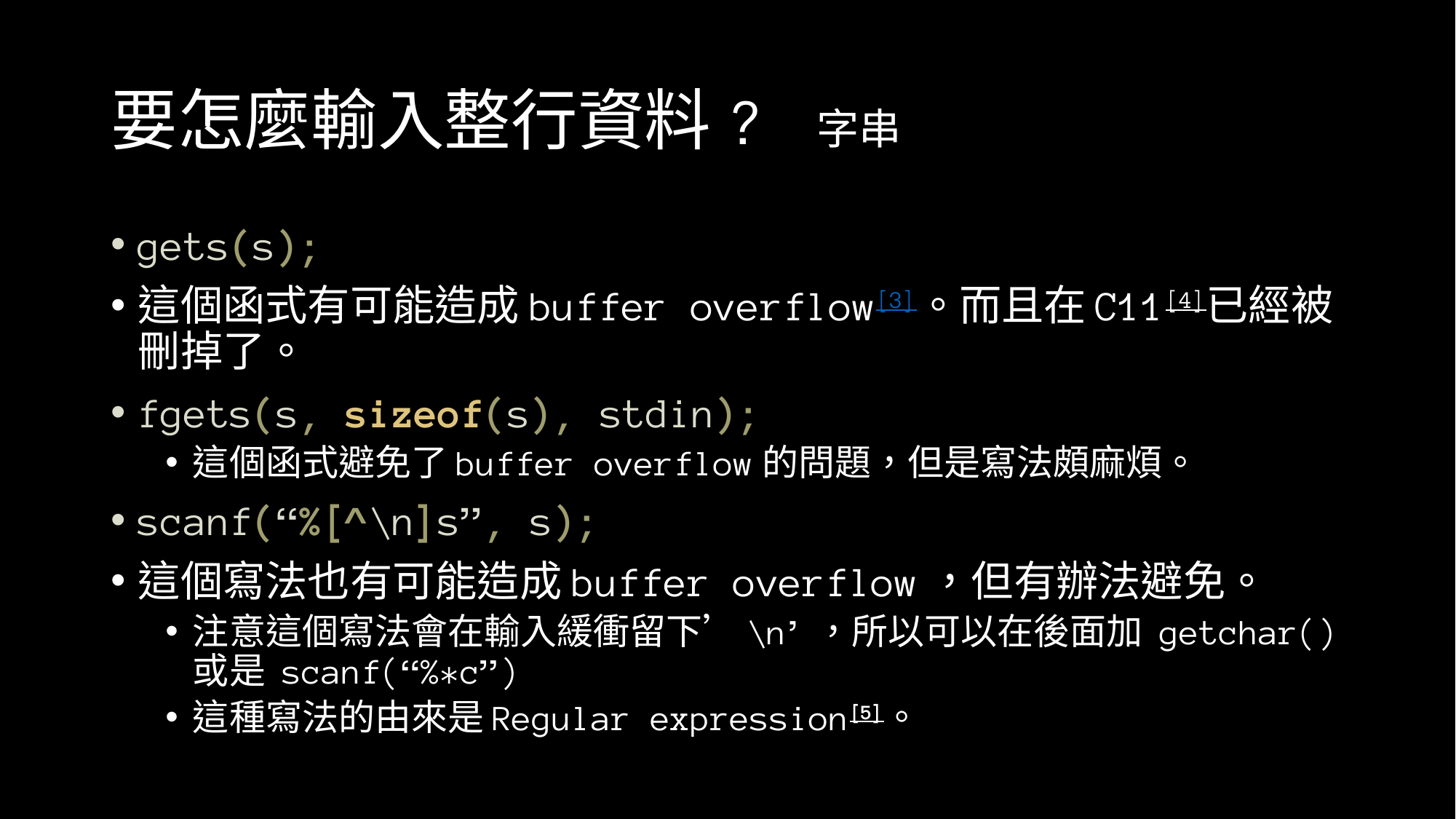

# 要怎麼輸入整行資料? 字串
gets(s);
這個函式有可能造成buffer overflow[3]。而且在C11[4]已經被刪掉了。
fgets(s, sizeof(s), stdin);
這個函式避免了buffer overflow的問題，但是寫法頗麻煩。
scanf(“%[^\n]s”, s);
這個寫法也有可能造成buffer overflow，但有辦法避免。
注意這個寫法會在輸入緩衝留下’\n’，所以可以在後面加 getchar() 或是 scanf(“%*c”)
這種寫法的由來是Regular expression[5]。